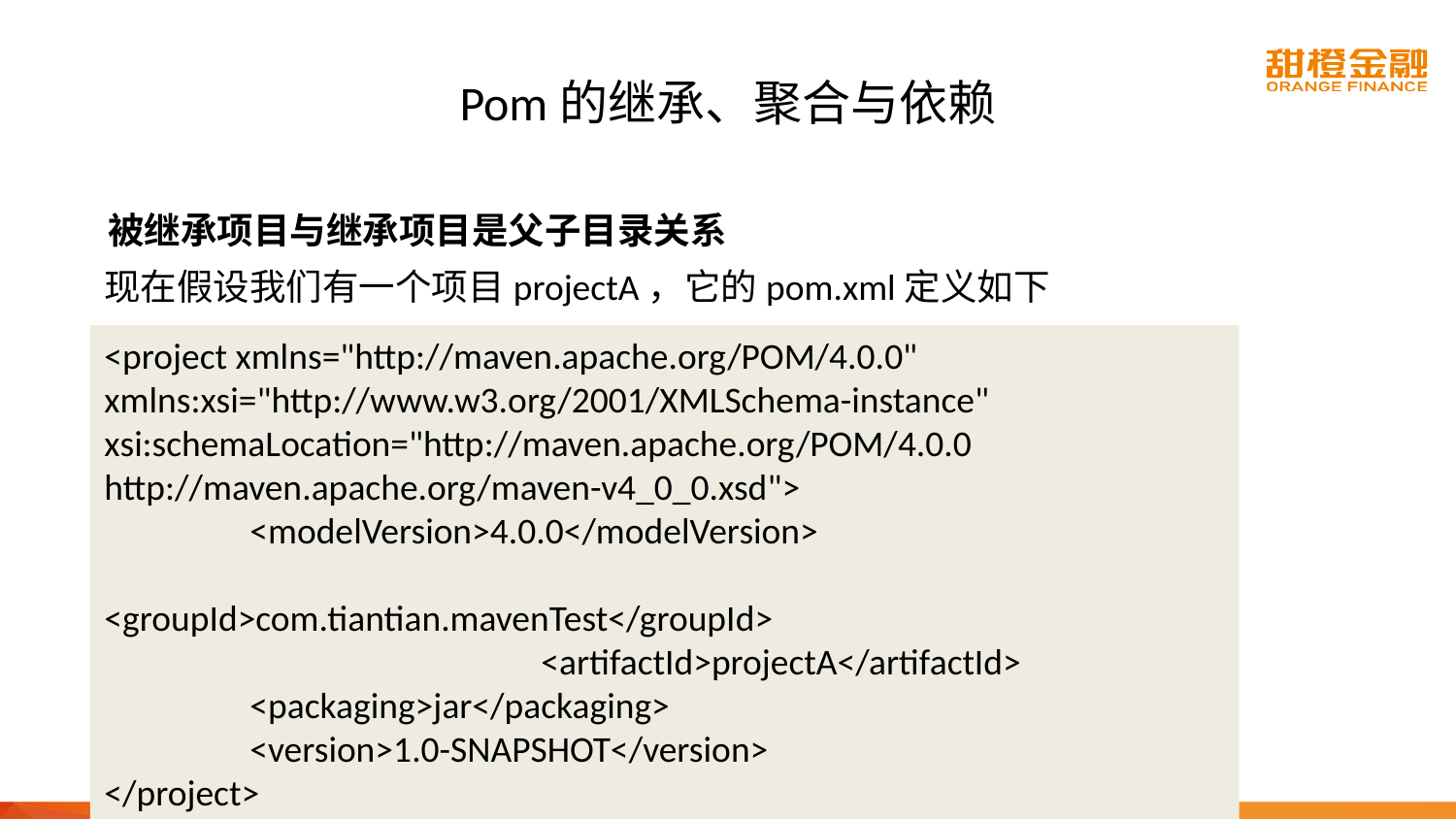

# Pom的继承、聚合与依赖
被继承项目与继承项目是父子目录关系
现在假设我们有一个项目projectA，它的pom.xml定义如下
<project xmlns="http://maven.apache.org/POM/4.0.0" xmlns:xsi="http://www.w3.org/2001/XMLSchema-instance"  xsi:schemaLocation="http://maven.apache.org/POM/4.0.0 http://maven.apache.org/maven-v4_0_0.xsd">  				<modelVersion>4.0.0</modelVersion>  					      		<groupId>com.tiantian.mavenTest</groupId>  				      		<artifactId>projectA</artifactId>
	<packaging>jar</packaging>
	<version>1.0-SNAPSHOT</version>
</project>